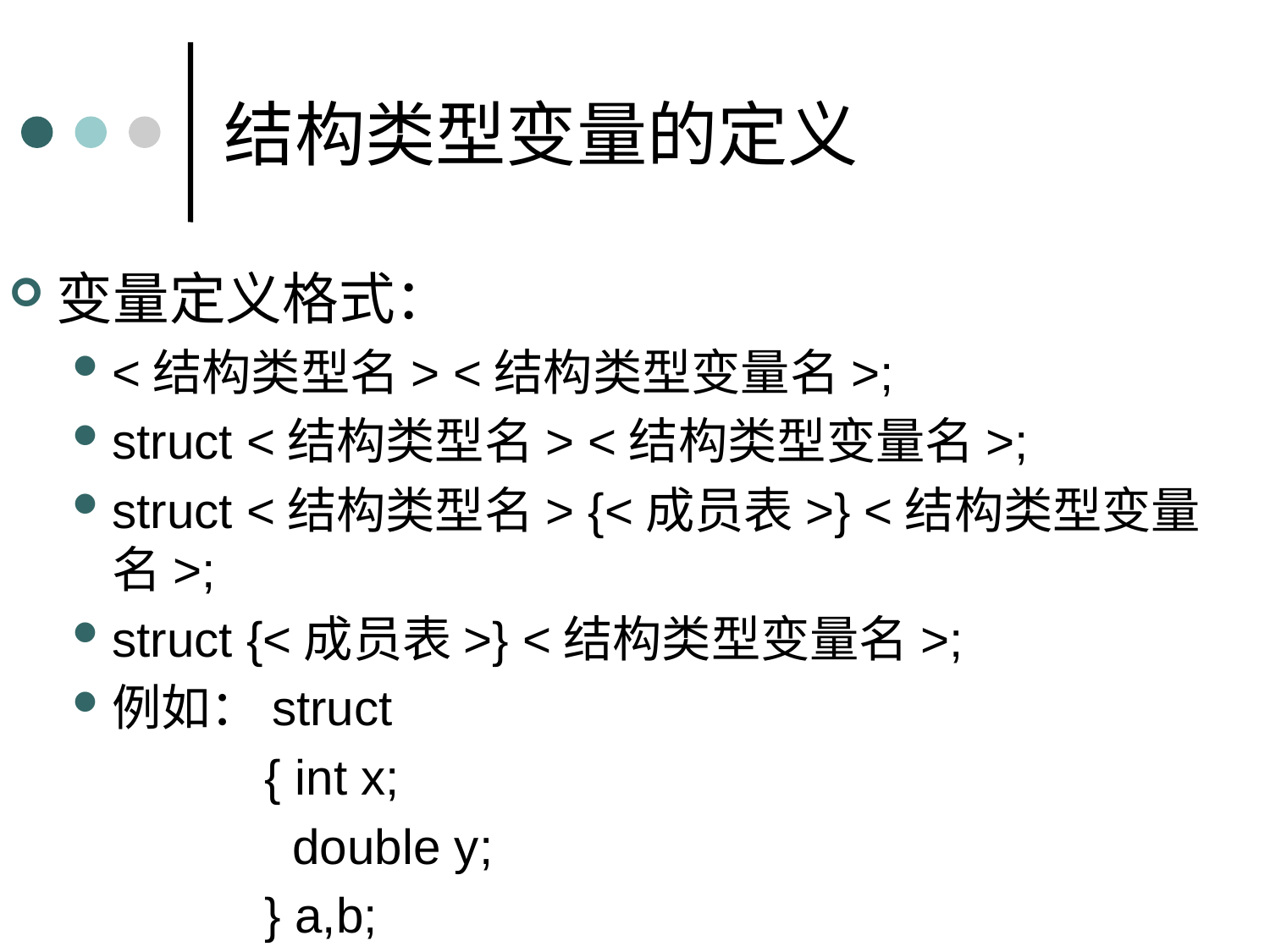

结构类型变量的定义
变量定义格式：
<结构类型名> <结构类型变量名>;
struct <结构类型名> <结构类型变量名>;
struct <结构类型名> {<成员表>} <结构类型变量名>;
struct {<成员表>} <结构类型变量名>;
例如：struct
              { int x;
                double y;
              } a,b;